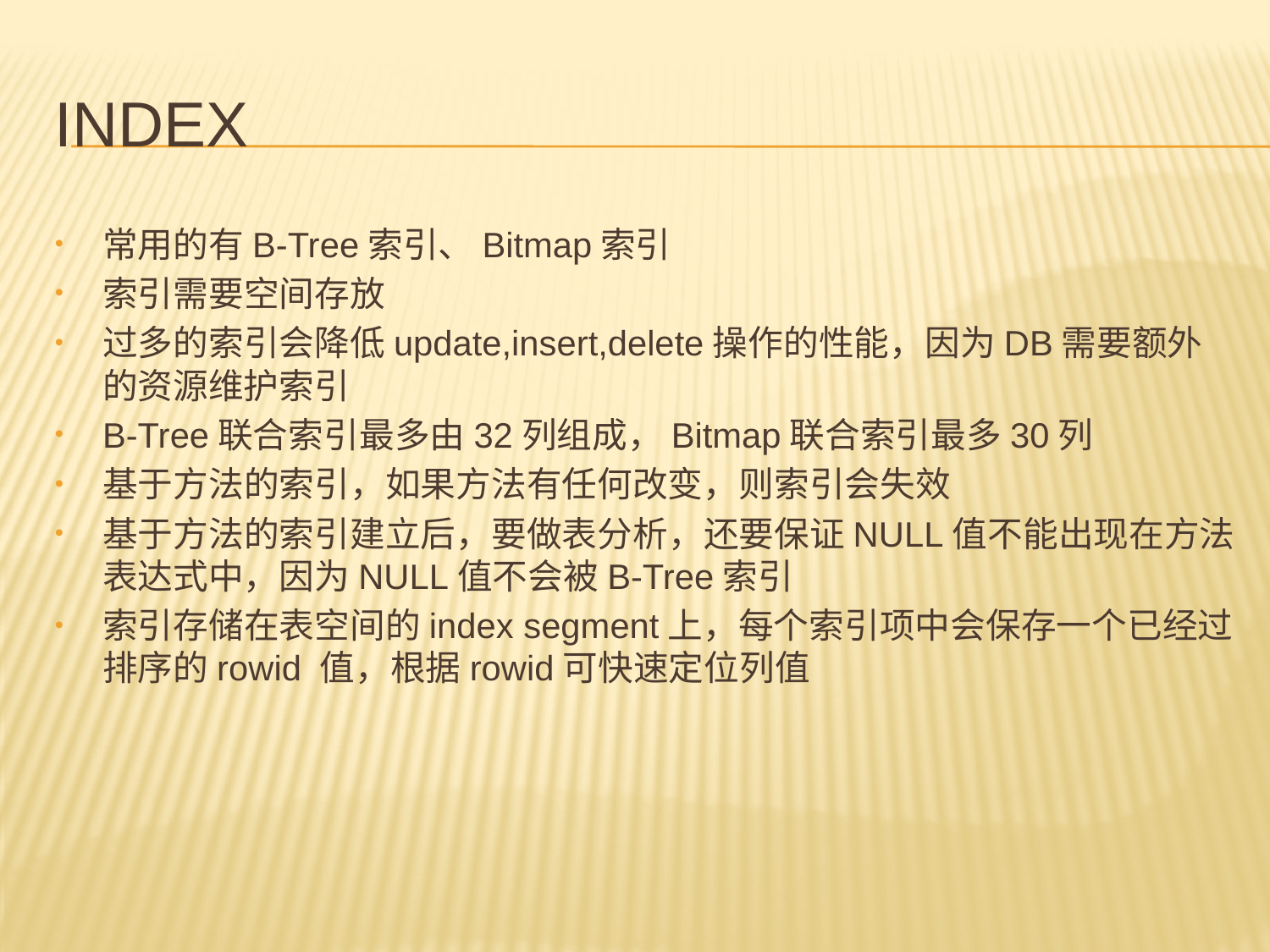

# index
常用的有B-Tree索引、Bitmap索引
索引需要空间存放
过多的索引会降低update,insert,delete操作的性能，因为DB需要额外的资源维护索引
B-Tree联合索引最多由32列组成，Bitmap联合索引最多30列
基于方法的索引，如果方法有任何改变，则索引会失效
基于方法的索引建立后，要做表分析，还要保证NULL值不能出现在方法表达式中，因为NULL值不会被B-Tree索引
索引存储在表空间的index segment上，每个索引项中会保存一个已经过排序的rowid 值，根据rowid可快速定位列值